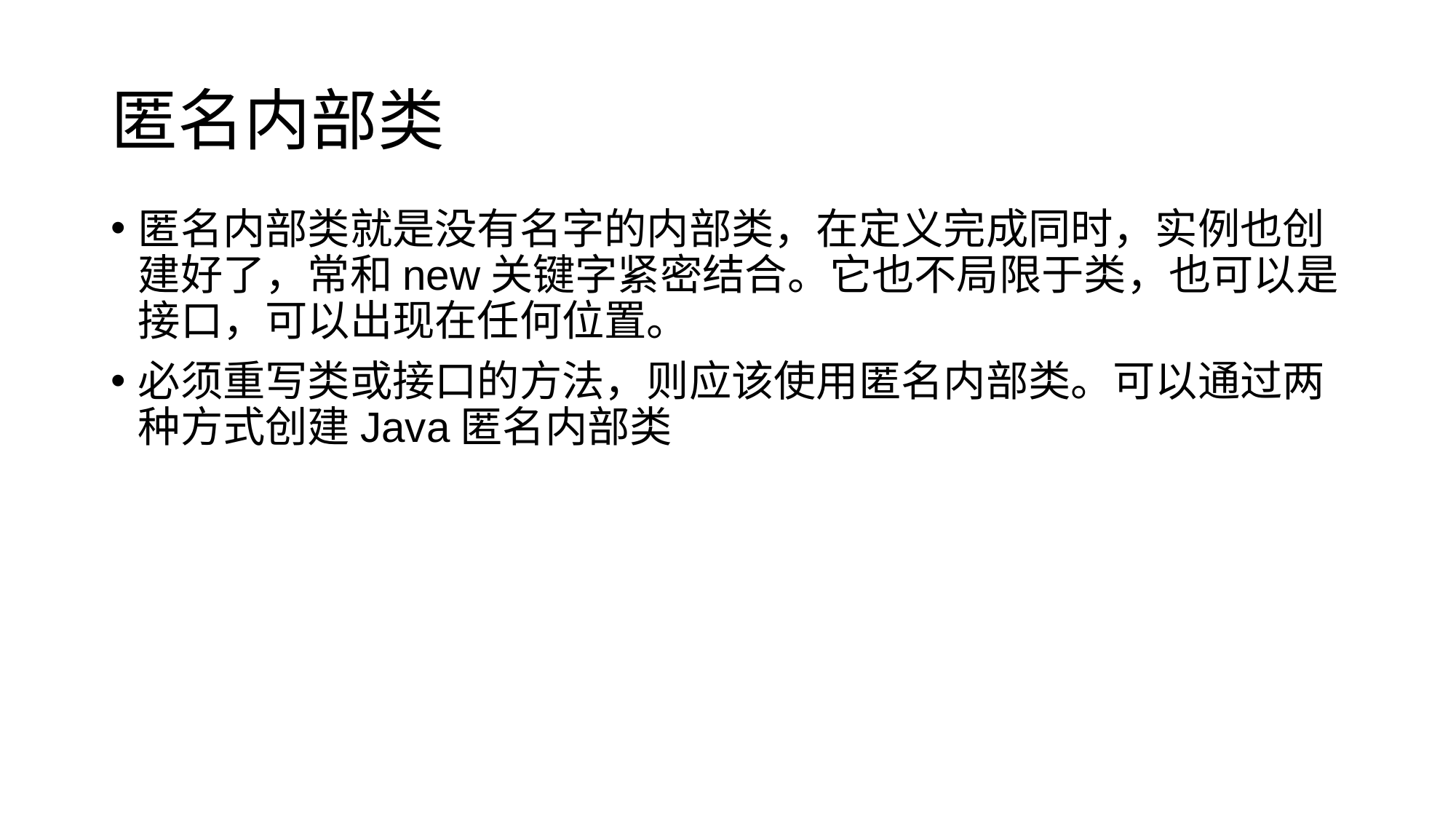

# 匿名内部类
匿名内部类就是没有名字的内部类，在定义完成同时，实例也创建好了，常和new关键字紧密结合。它也不局限于类，也可以是接口，可以出现在任何位置。
必须重写类或接口的方法，则应该使用匿名内部类。可以通过两种方式创建Java匿名内部类